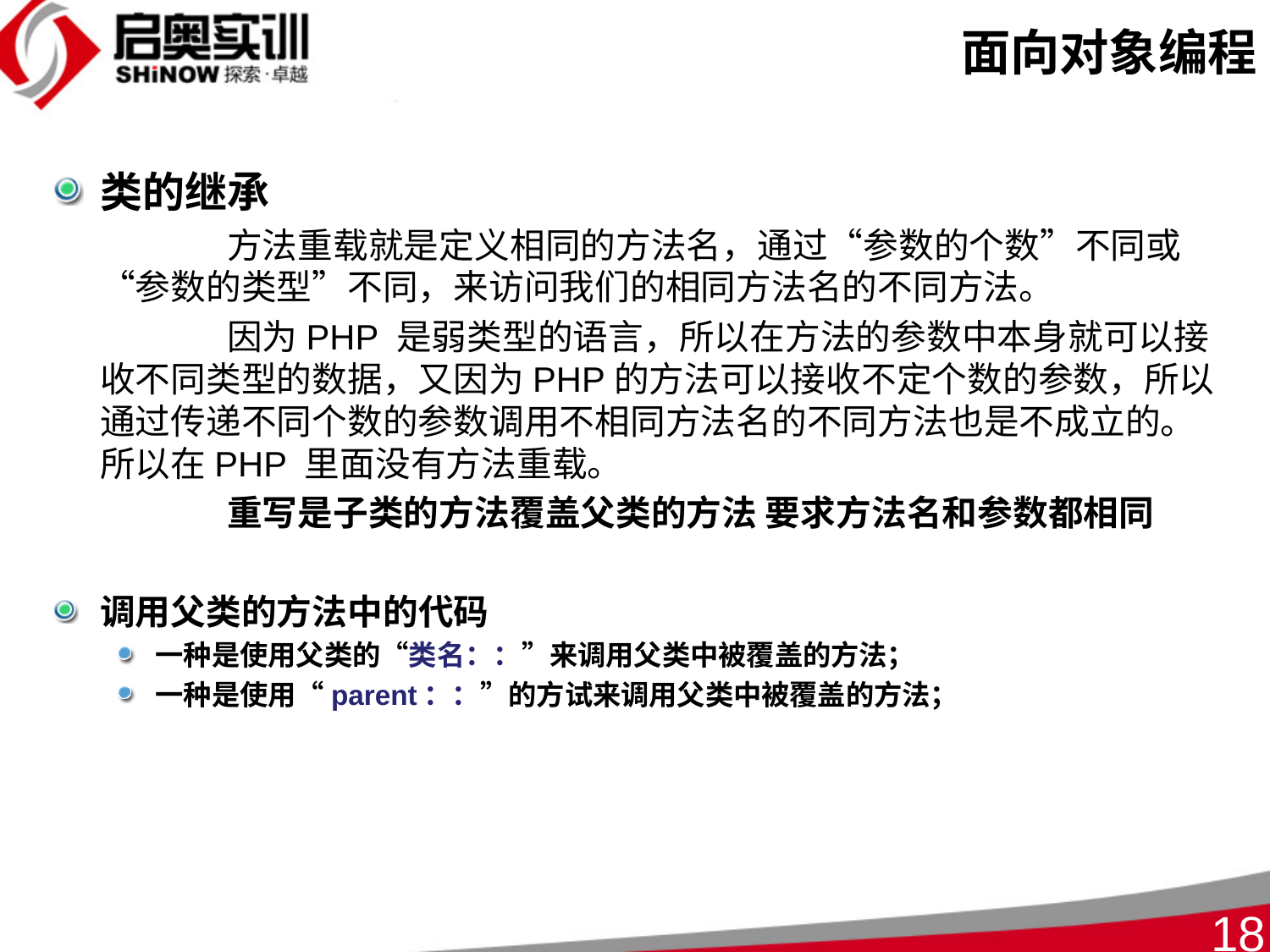

# 面向对象编程
类的继承
		方法重载就是定义相同的方法名，通过“参数的个数”不同或“参数的类型”不同，来访问我们的相同方法名的不同方法。
		因为PHP 是弱类型的语言，所以在方法的参数中本身就可以接收不同类型的数据，又因为PHP的方法可以接收不定个数的参数，所以通过传递不同个数的参数调用不相同方法名的不同方法也是不成立的。所以在PHP 里面没有方法重载。
		重写是子类的方法覆盖父类的方法 要求方法名和参数都相同

调用父类的方法中的代码
一种是使用父类的“类名：：”来调用父类中被覆盖的方法；
一种是使用“parent：：”的方试来调用父类中被覆盖的方法；
18